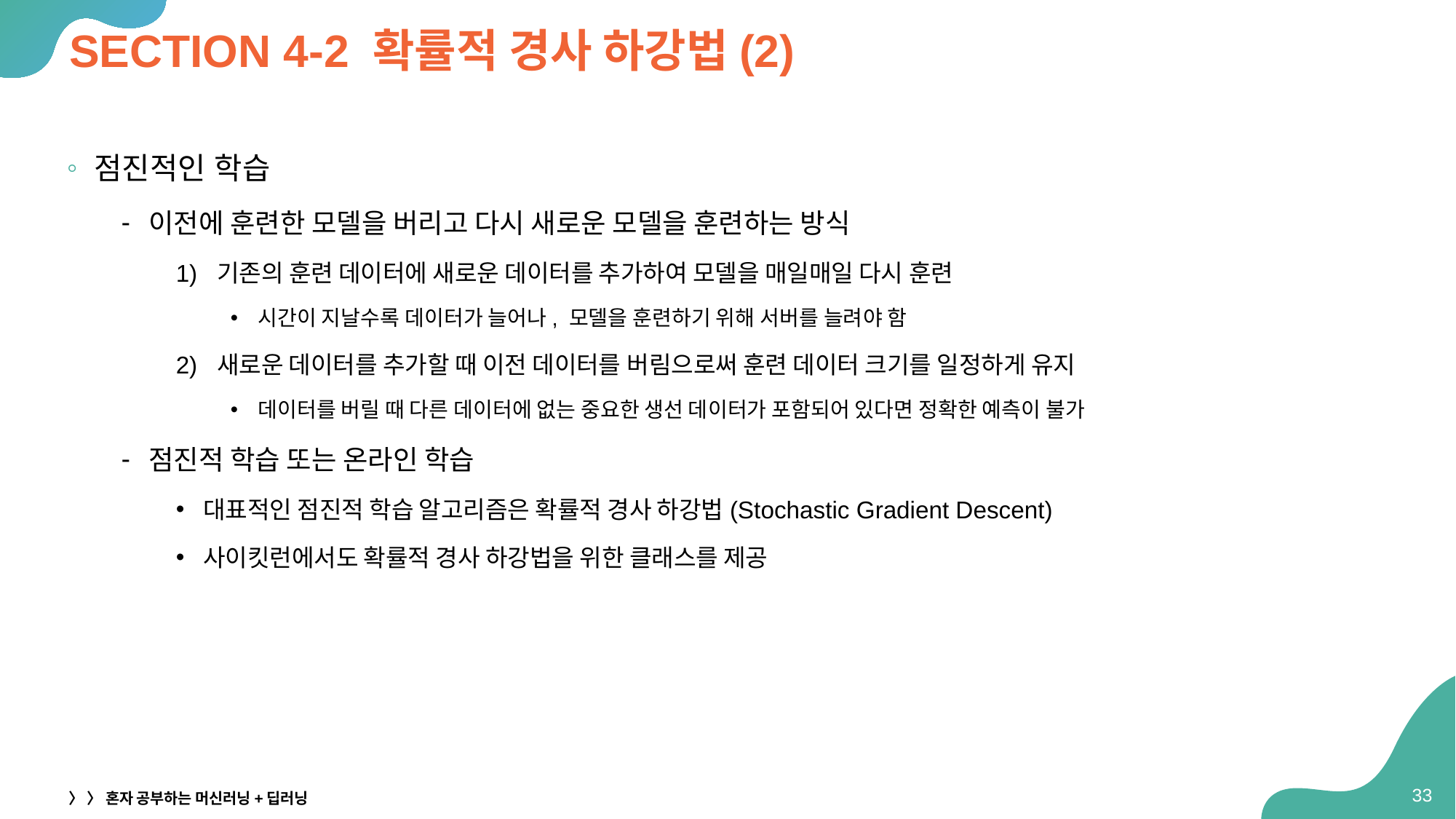

# SECTION 4-2 확률적 경사 하강법(2)
점진적인 학습
이전에 훈련한 모델을 버리고 다시 새로운 모델을 훈련하는 방식
기존의 훈련 데이터에 새로운 데이터를 추가하여 모델을 매일매일 다시 훈련
시간이 지날수록 데이터가 늘어나, 모델을 훈련하기 위해 서버를 늘려야 함
새로운 데이터를 추가할 때 이전 데이터를 버림으로써 훈련 데이터 크기를 일정하게 유지
데이터를 버릴 때 다른 데이터에 없는 중요한 생선 데이터가 포함되어 있다면 정확한 예측이 불가
점진적 학습 또는 온라인 학습
대표적인 점진적 학습 알고리즘은 확률적 경사 하강법(Stochastic Gradient Descent)
사이킷런에서도 확률적 경사 하강법을 위한 클래스를 제공
33
〉 〉 혼자 공부하는 머신러닝+딥러닝